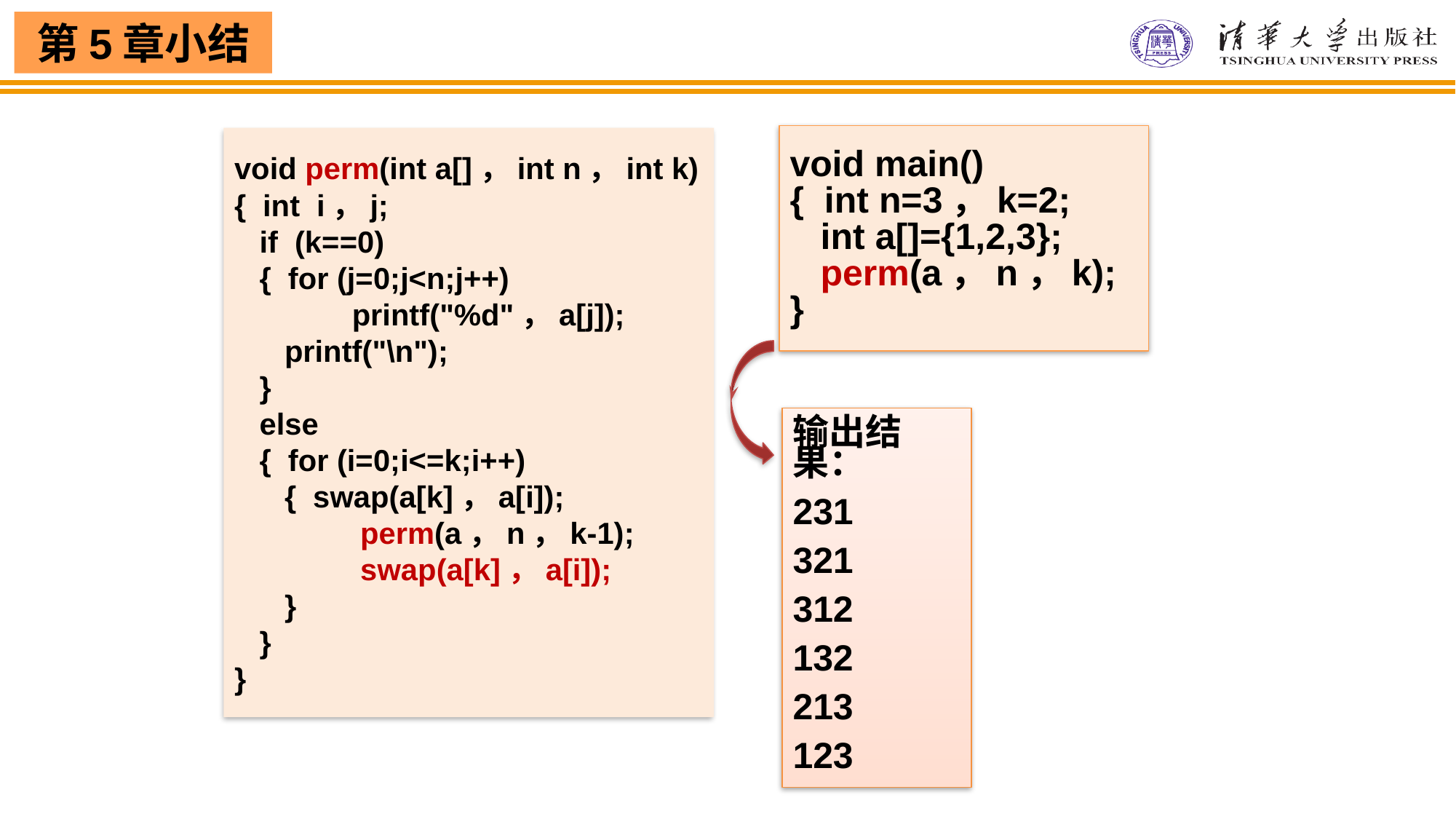

void main()
{  int n=3，k=2;
   int a[]={1,2,3};
   perm(a，n，k);
}
void perm(int a[]，int n，int k)
{  int  i，j;
   if  (k==0)
   {  for (j=0;j<n;j++)
	 printf("%d"，a[j]);
      printf("\n");
   }
   else
   {  for (i=0;i<=k;i++)
      {  swap(a[k]，a[i]);
	  perm(a，n，k-1);
	  swap(a[k]，a[i]);
      }
   }
}

输出结果：
231
321
312
132
213
123